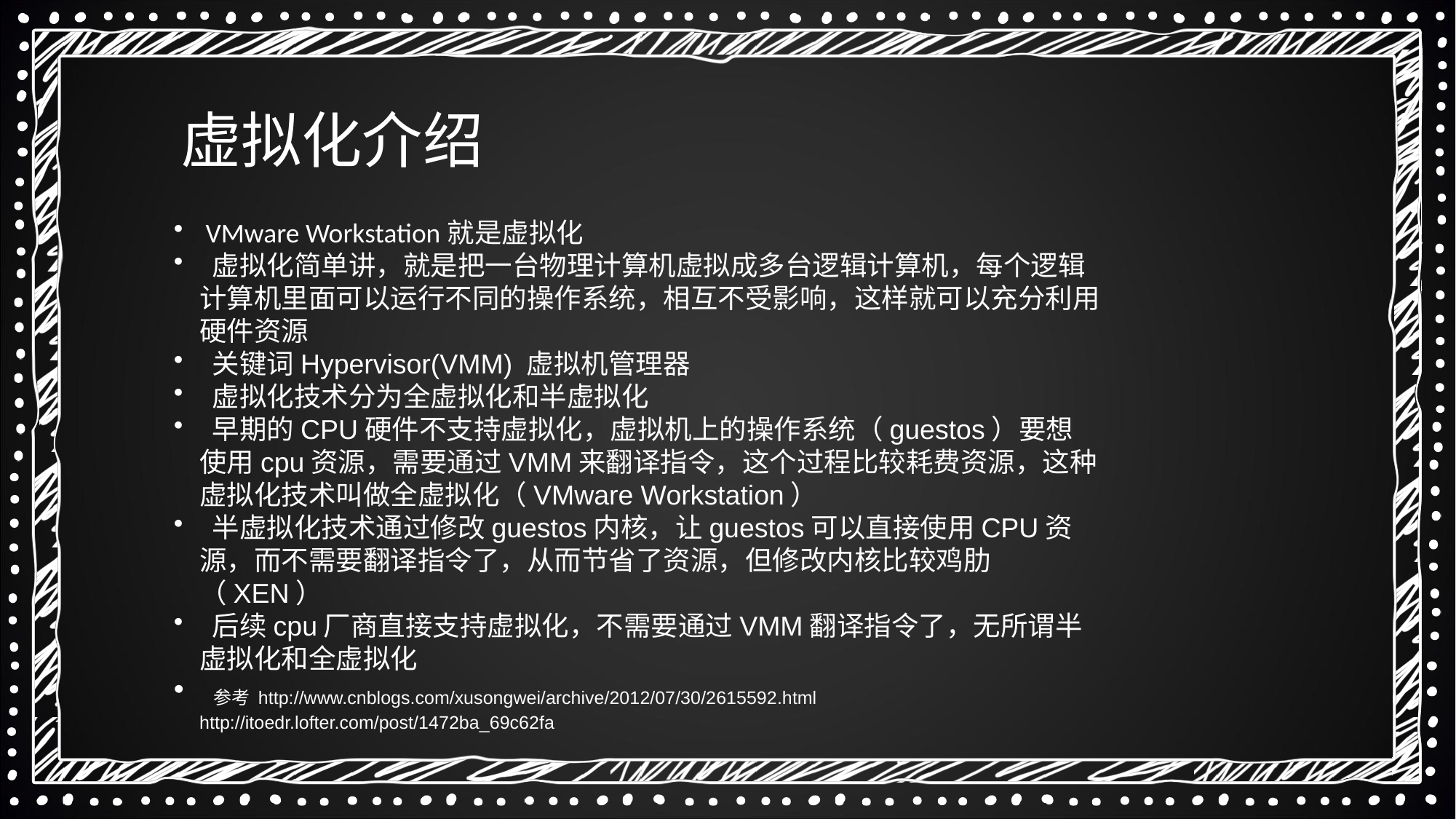

虚拟化介绍
 VMware Workstation就是虚拟化
 虚拟化简单讲，就是把一台物理计算机虚拟成多台逻辑计算机，每个逻辑计算机里面可以运行不同的操作系统，相互不受影响，这样就可以充分利用硬件资源
 关键词Hypervisor(VMM) 虚拟机管理器
 虚拟化技术分为全虚拟化和半虚拟化
 早期的CPU硬件不支持虚拟化，虚拟机上的操作系统（guestos）要想使用cpu资源，需要通过VMM来翻译指令，这个过程比较耗费资源，这种虚拟化技术叫做全虚拟化（VMware Workstation）
 半虚拟化技术通过修改guestos内核，让guestos可以直接使用CPU资源，而不需要翻译指令了，从而节省了资源，但修改内核比较鸡肋（XEN）
 后续cpu厂商直接支持虚拟化，不需要通过VMM翻译指令了，无所谓半虚拟化和全虚拟化
 参考 http://www.cnblogs.com/xusongwei/archive/2012/07/30/2615592.html  http://itoedr.lofter.com/post/1472ba_69c62fa